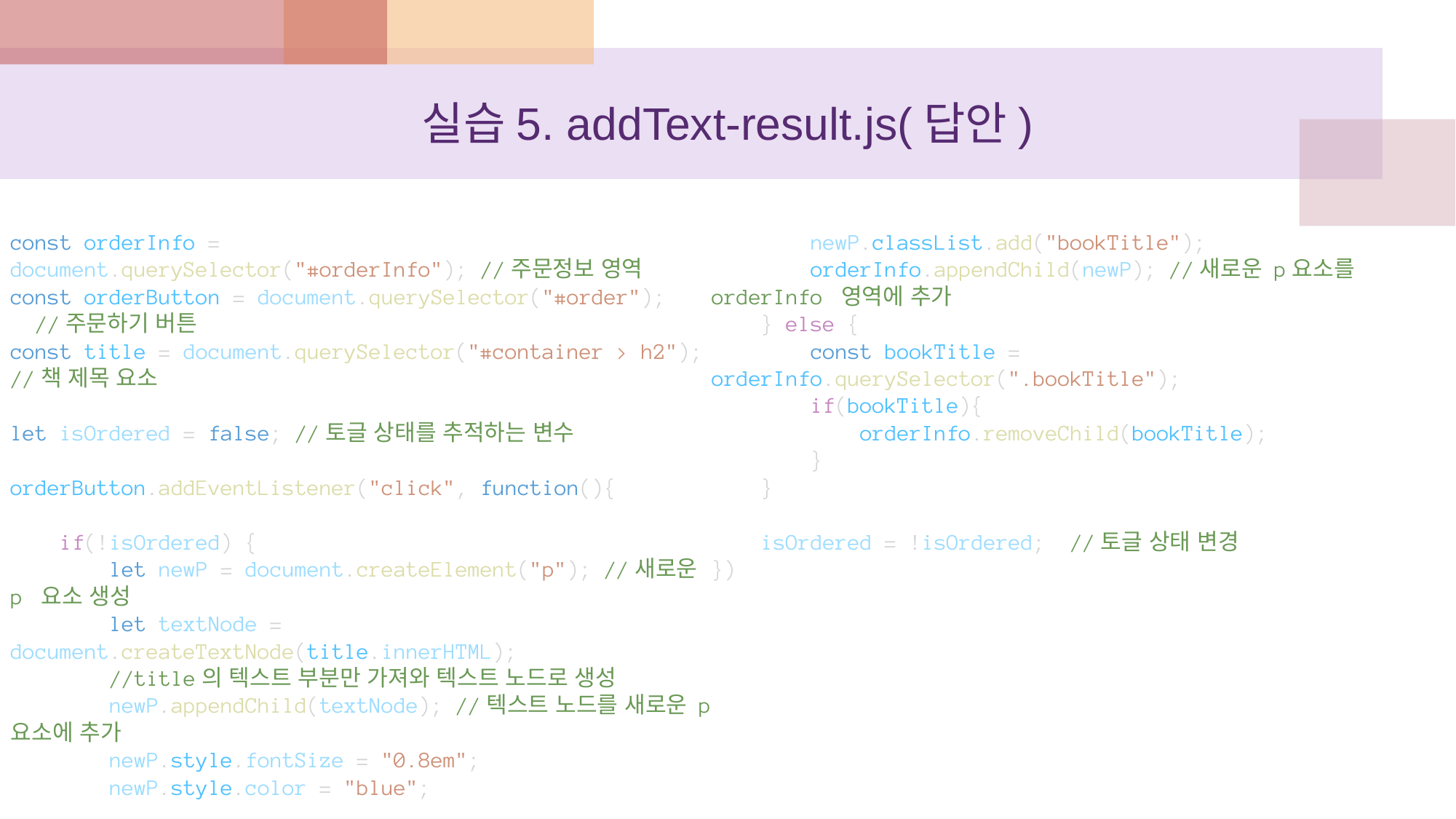

# 실습5. addText-result.js(답안)
const orderInfo = document.querySelector("#orderInfo"); //주문정보 영역
const orderButton = document.querySelector("#order");   //주문하기 버튼
const title = document.querySelector("#container > h2"); //책 제목 요소
let isOrdered = false; //토글 상태를 추적하는 변수
orderButton.addEventListener("click", function(){

    if(!isOrdered) {
        let newP = document.createElement("p"); //새로운 p 요소 생성
        let textNode = document.createTextNode(title.innerHTML);
        //title의 텍스트 부분만 가져와 텍스트 노드로 생성
        newP.appendChild(textNode); //텍스트 노드를 새로운 p 요소에 추가
        newP.style.fontSize = "0.8em";
        newP.style.color = "blue";
        newP.classList.add("bookTitle");
        orderInfo.appendChild(newP); //새로운 p요소를 orderInfo 영역에 추가
    } else {
        const bookTitle = orderInfo.querySelector(".bookTitle");
        if(bookTitle){
            orderInfo.removeChild(bookTitle);
        }
    }
    isOrdered = !isOrdered;  //토글 상태 변경
})